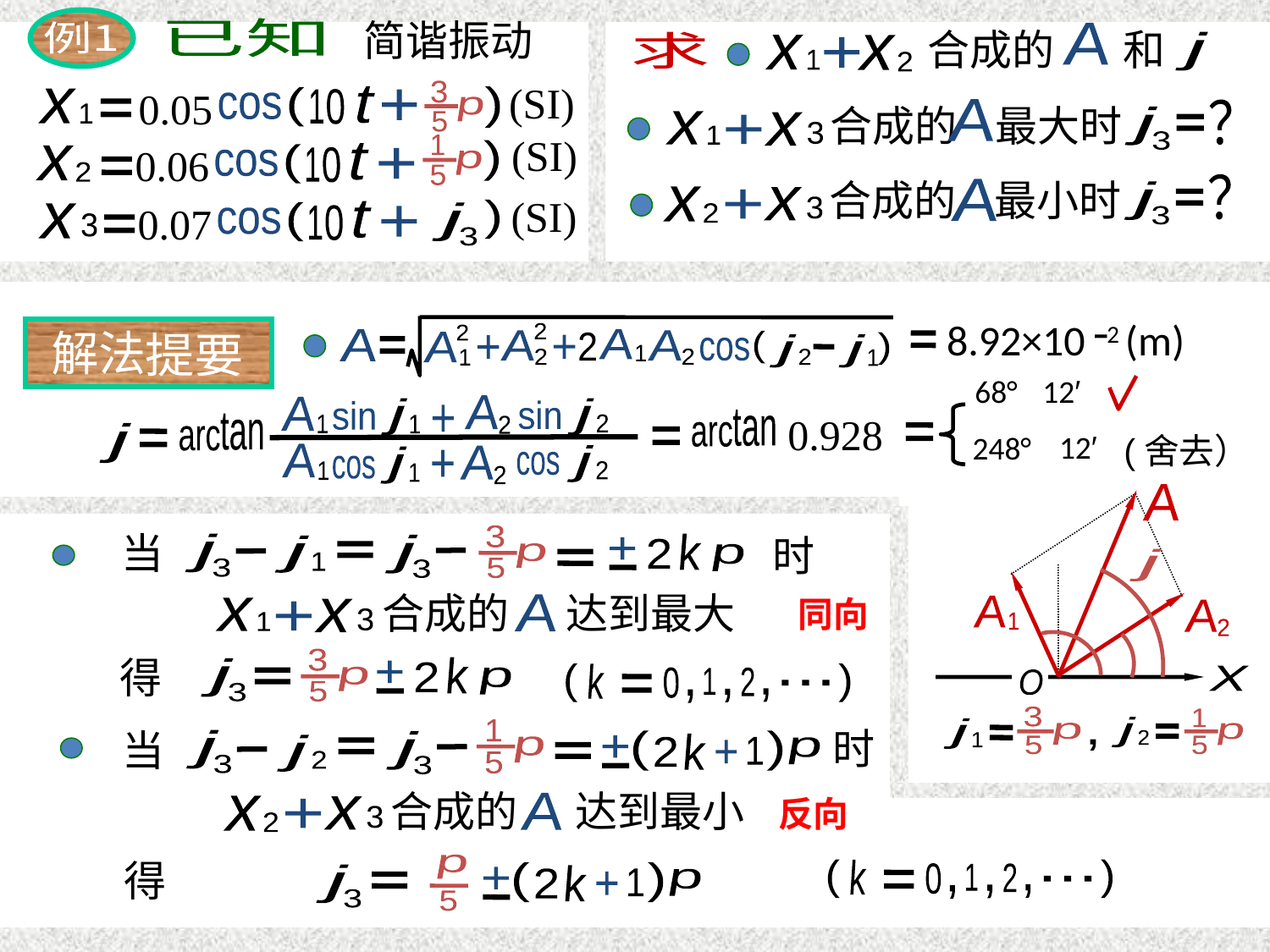

简谐振动

例1
合成的
和
已知
A
求
ϕ
x
x
1
x
x
2
+

(SI)
0.05
3
π

5
t
)
(
x
x
1
0
1
+
cos
合成的    最大时
A
？

ϕ
3
x
x
1
x
x
3
+

(SI)
0.06
1
π

5
)
t
(
x
x
2
0
1
+
cos

合成的    最小时
？
A
ϕ
3
(SI)
x
x
2
x
x
3
+
0.07

)
t
(
ϕ
3
x
x
3
0
1
+
cos

例八
8.92×10 –2 (m)

解法
提要
2
A
2
2
A
A
1
A
2
(
A
)
2

ϕ
2
ϕ
1
+

+
cos

1
12′
68°

A
2
A
1
ϕ
1
ϕ
2
sin
sin
0.928

+
tan
arc
tan
arc
12′
248°
(舍去）
ϕ

A
1
ϕ
2
A
2
ϕ
1
+
cos
cos
A

ϕ

A
1
A
2

O
X

3
π

5
1
π

5
ϕ
2
ϕ
1

,

当
时
3
π

5
ϕ
3
k
+

2
π
ϕ
3
ϕ
1

合成的      达到最大
A
x
x
1
x
x
3
+
得
3
π

5
k
+

2
π
ϕ
3
(
)
k
0
2
1

...
,
,
,

同向
时
当
1
π

5
ϕ
3
(
)
k
+

2
1
π
+
ϕ
3
ϕ
2

合成的      达到最小
A
x
x
2
x
x
3
+
得
π
(
)
k
+

2
1
π
+
ϕ
3

5
(
)
k
0
2
1

...
,
,
,
反向